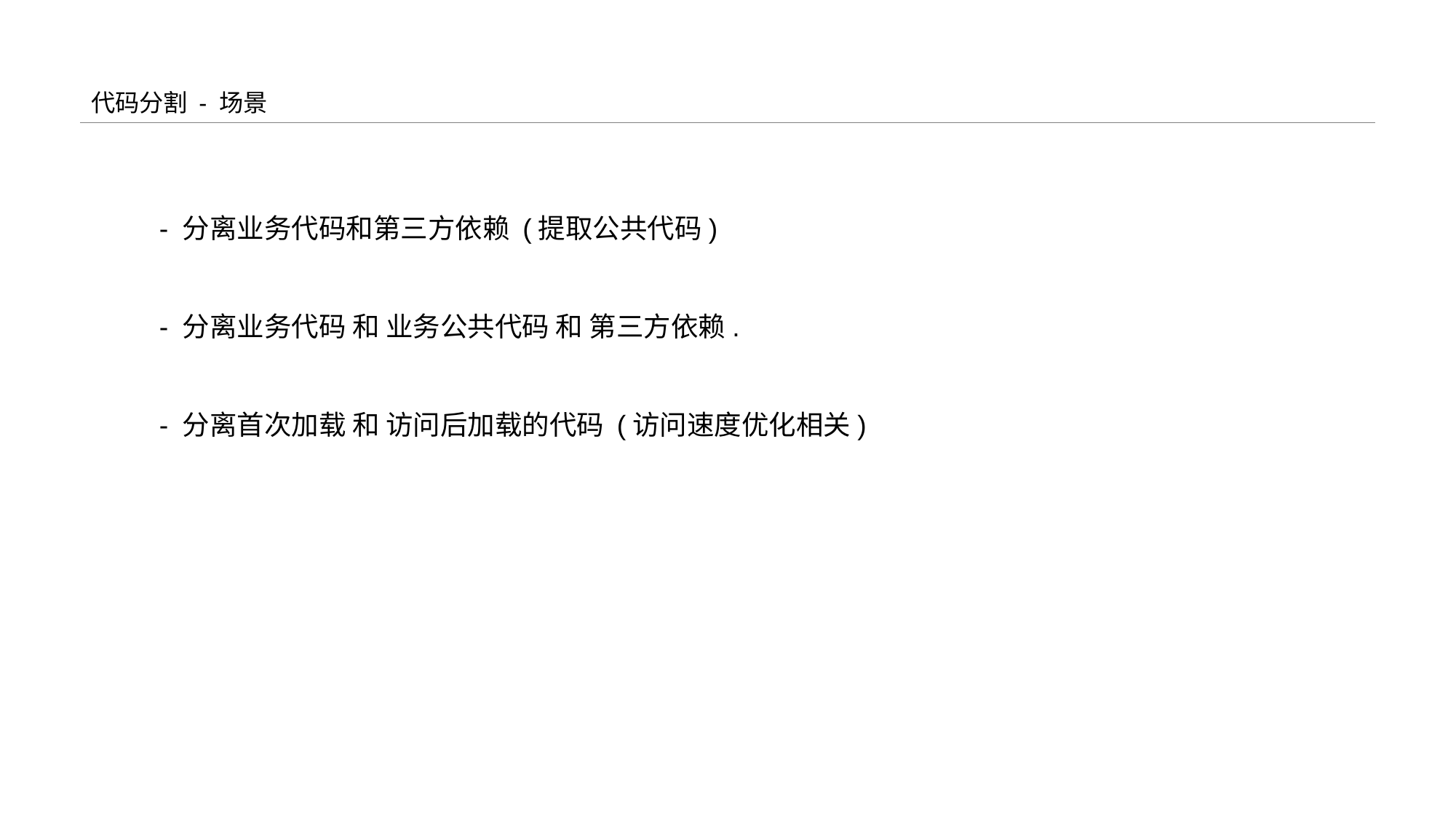

# 代码分割 - 场景
- 分离业务代码和第三方依赖 (提取公共代码)

- 分离业务代码 和 业务公共代码 和 第三方依赖.

- 分离首次加载 和 访问后加载的代码 (访问速度优化相关)
29